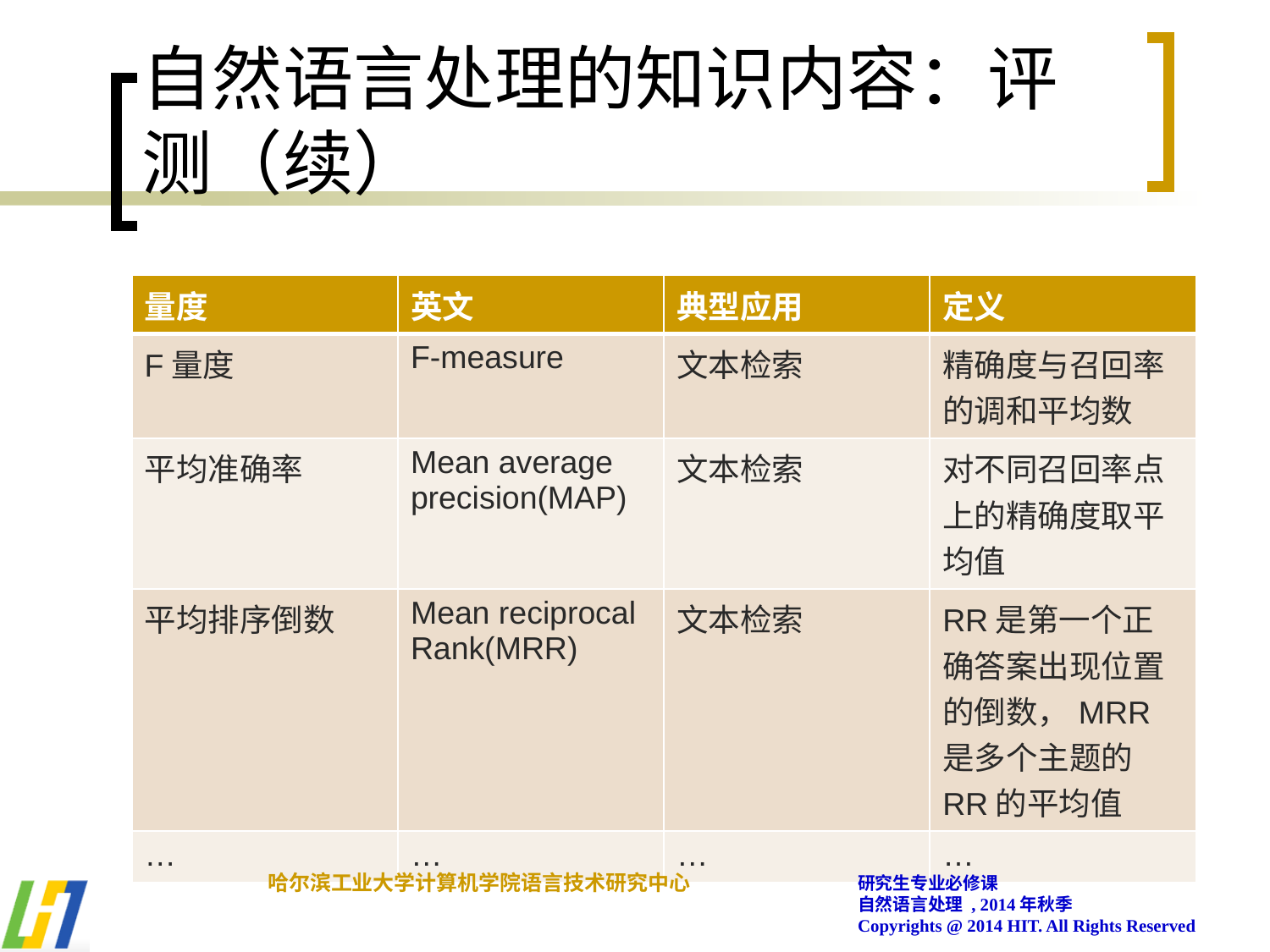

# 自然语言处理的知识内容：评测（续）
| 量度 | 英文 | 典型应用 | 定义 |
| --- | --- | --- | --- |
| F量度 | F-measure | 文本检索 | 精确度与召回率的调和平均数 |
| 平均准确率 | Mean average precision(MAP) | 文本检索 | 对不同召回率点上的精确度取平均值 |
| 平均排序倒数 | Mean reciprocal Rank(MRR) | 文本检索 | RR是第一个正确答案出现位置的倒数，MRR是多个主题的RR的平均值 |
| … | … | … | … |
哈尔滨工业大学计算机学院语言技术研究中心
研究生专业必修课
自然语言处理 , 2014年秋季
Copyrights @ 2014 HIT. All Rights Reserved